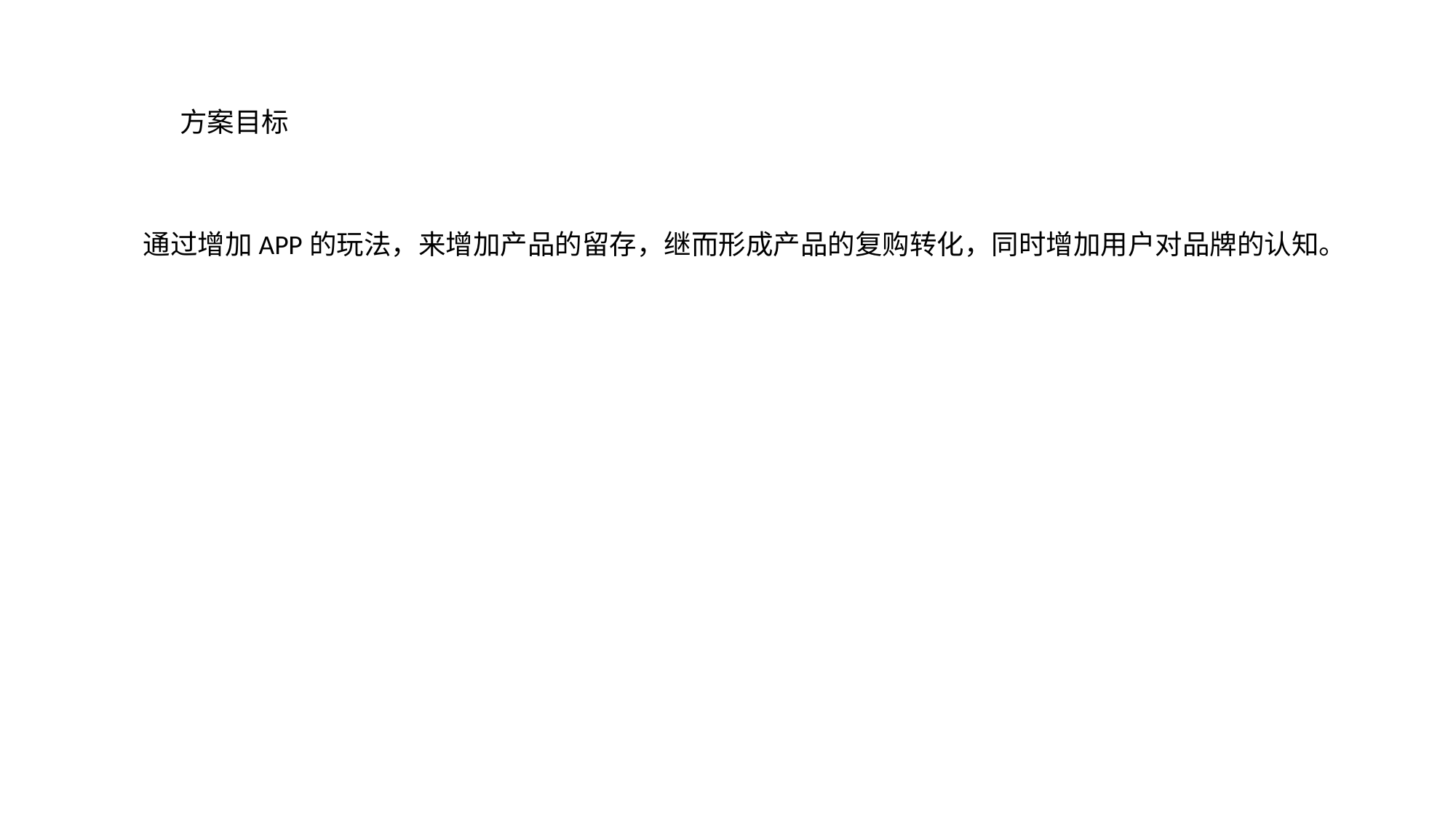

方案目标
通过增加APP的玩法，来增加产品的留存，继而形成产品的复购转化，同时增加用户对品牌的认知。